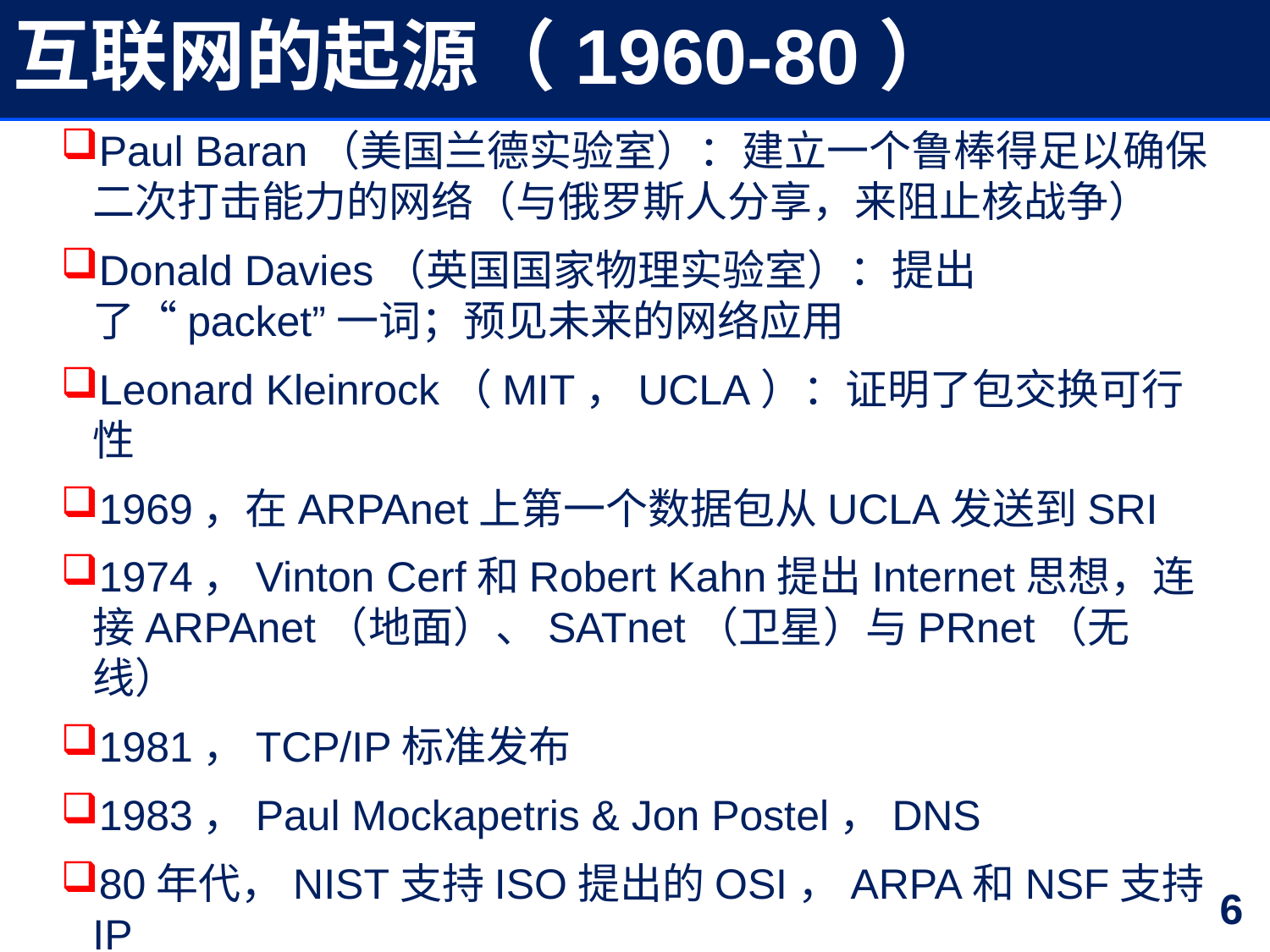

# 互联网的起源（1960-80）
Paul Baran（美国兰德实验室）：建立一个鲁棒得足以确保二次打击能力的网络（与俄罗斯人分享，来阻止核战争）
Donald Davies（英国国家物理实验室）：提出了“packet”一词；预见未来的网络应用
Leonard Kleinrock（MIT，UCLA）：证明了包交换可行性
1969，在ARPAnet上第一个数据包从UCLA发送到SRI
1974，Vinton Cerf和Robert Kahn提出Internet思想，连接ARPAnet（地面）、SATnet（卫星）与PRnet（无线）
1981，TCP/IP标准发布
1983，Paul Mockapetris & Jon Postel，DNS
80年代，NIST支持ISO提出的OSI，ARPA和NSF支持IP
技术社群ICCB，IAB，GADS，IETF相继成立
6